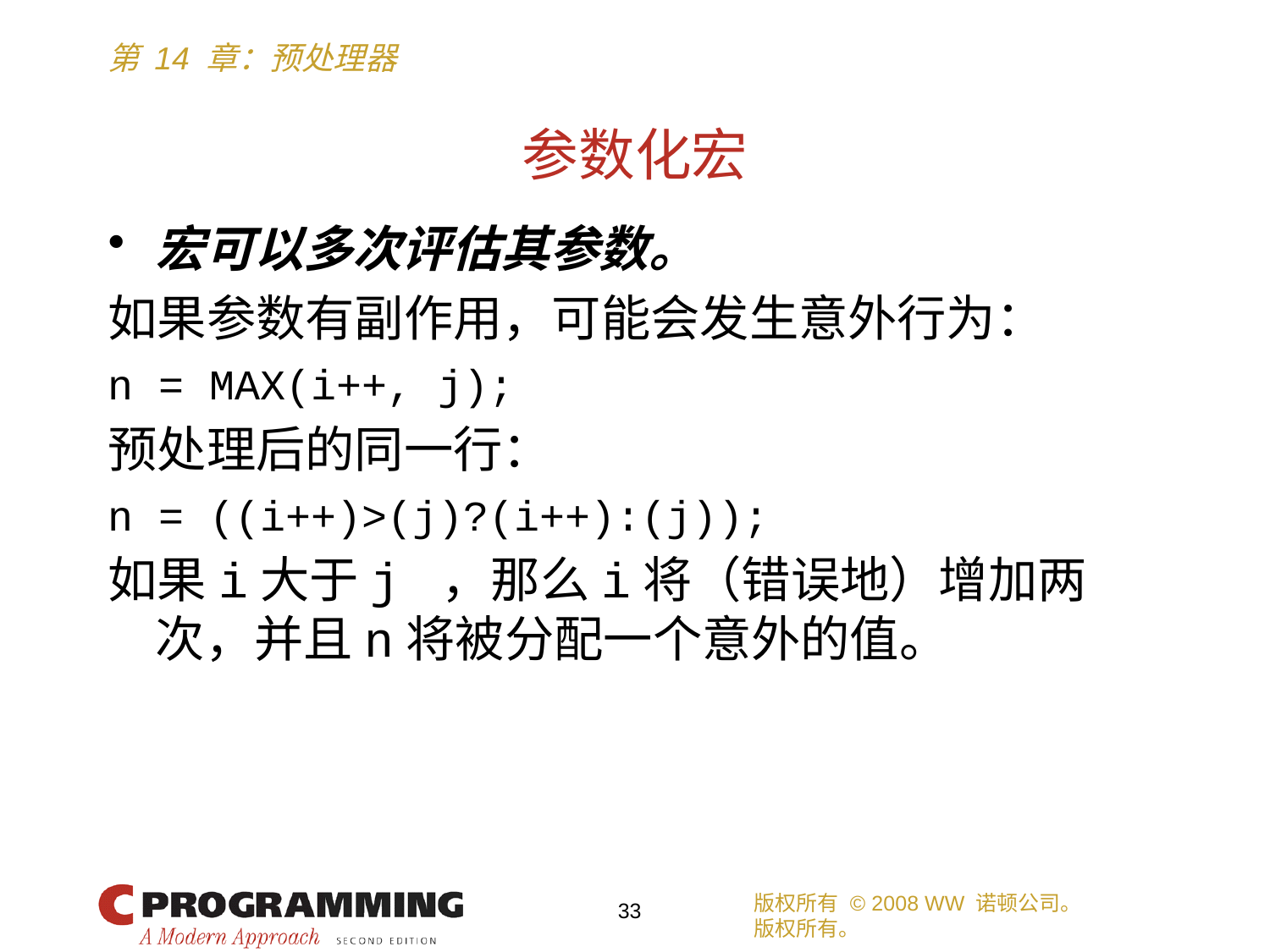

# 参数化宏
宏可以多次评估其参数。
如果参数有副作用，可能会发生意外行为：
n = MAX(i++, j);
预处理后的同一行：
n = ((i++)>(j)?(i++):(j));
如果i大于j ，那么i将（错误地）增加两次，并且n将被分配一个意外的值。
版权所有 © 2008 WW 诺顿公司。
版权所有。
33